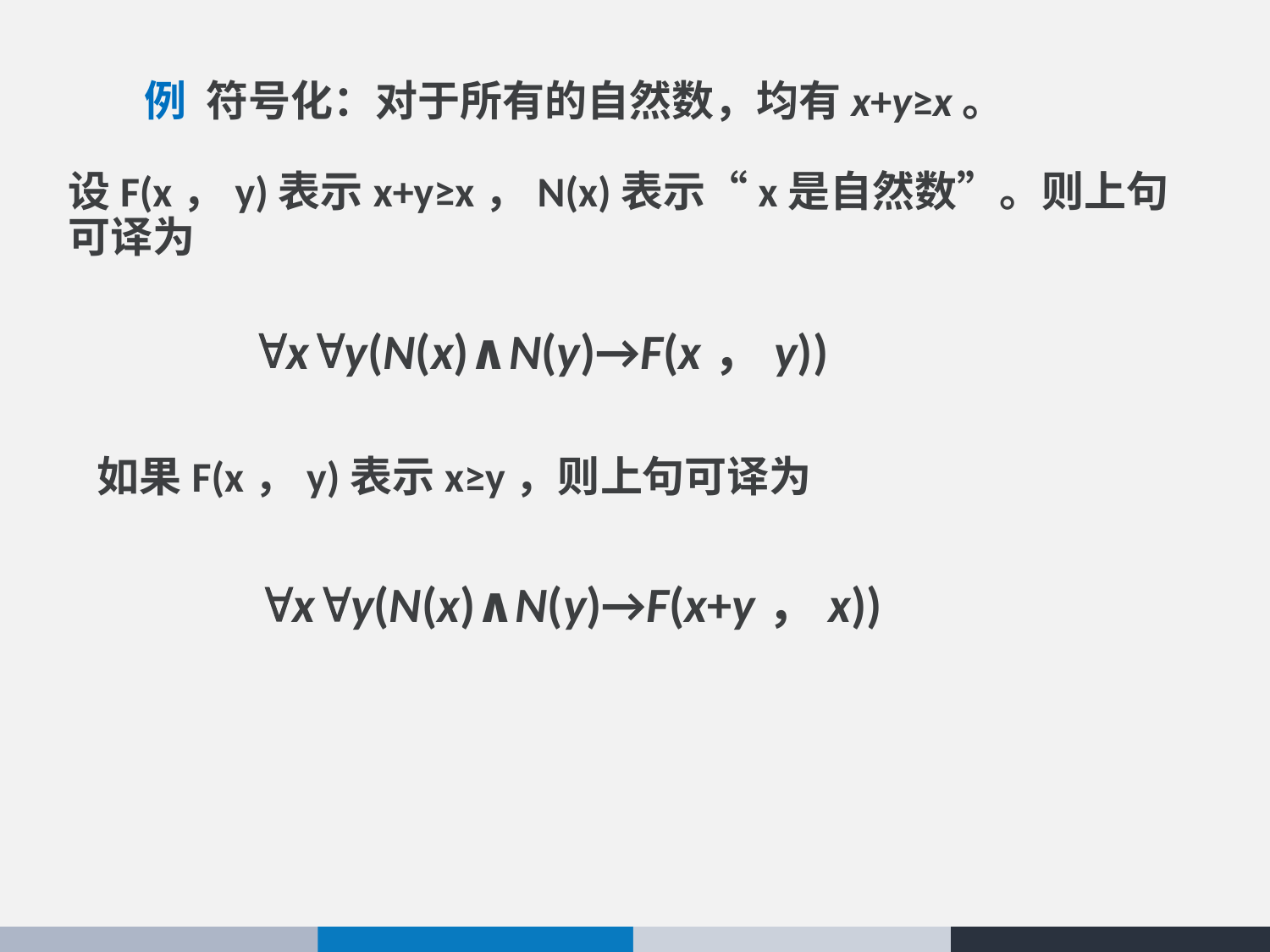

例  符号化：对于所有的自然数，均有x+y≥x。

设F(x，y)表示x+y≥x，N(x)表示“x是自然数”。则上句可译为
                 ∀x∀y(N(x)∧N(y)→F(x，y))
  如果F(x，y)表示x≥y，则上句可译为
                 ∀x∀y(N(x)∧N(y)→F(x+y，x))